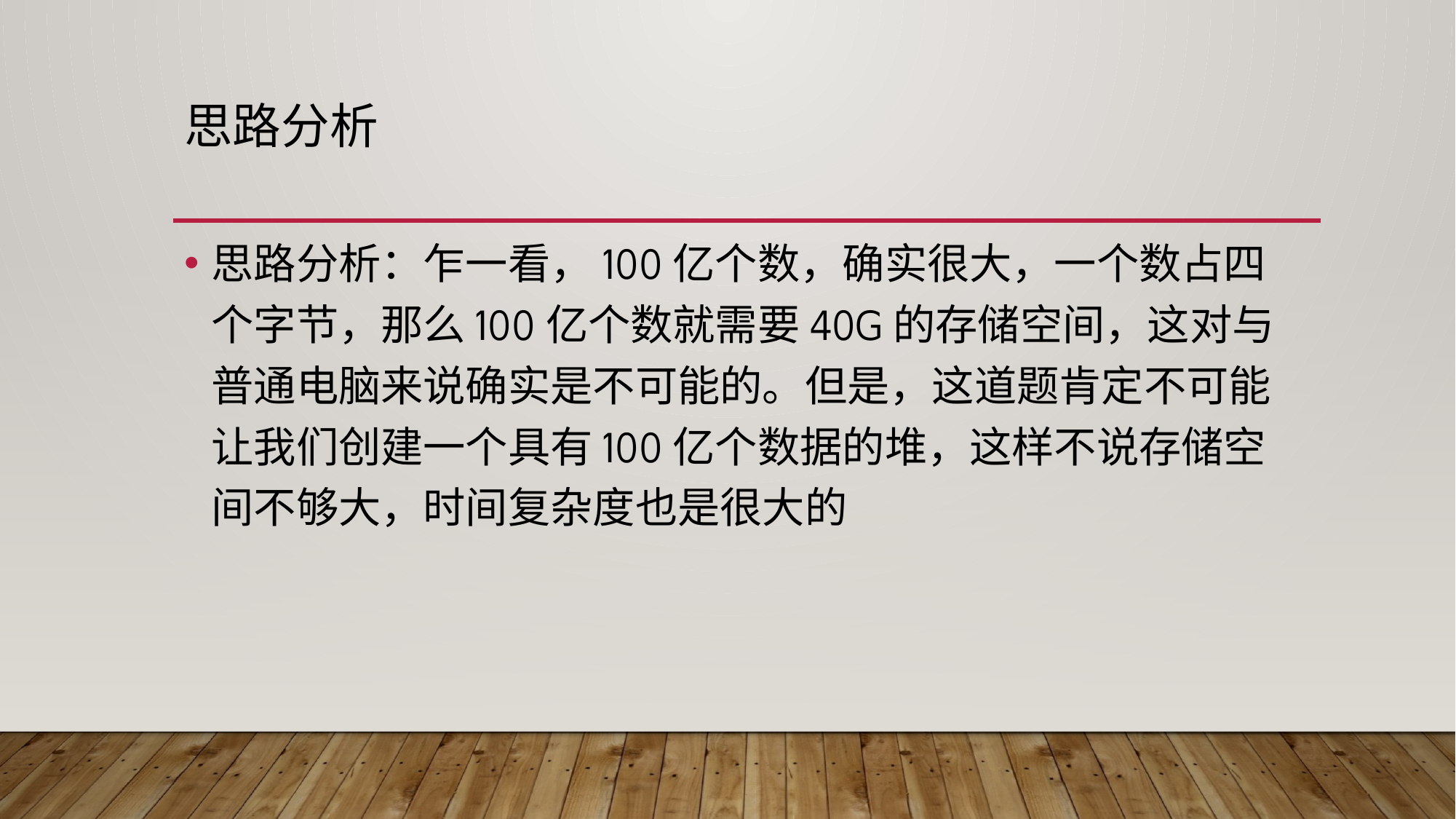

# 思路分析
思路分析：乍一看，100亿个数，确实很大，一个数占四个字节，那么100亿个数就需要40G的存储空间，这对与普通电脑来说确实是不可能的。但是，这道题肯定不可能让我们创建一个具有100亿个数据的堆，这样不说存储空间不够大，时间复杂度也是很大的